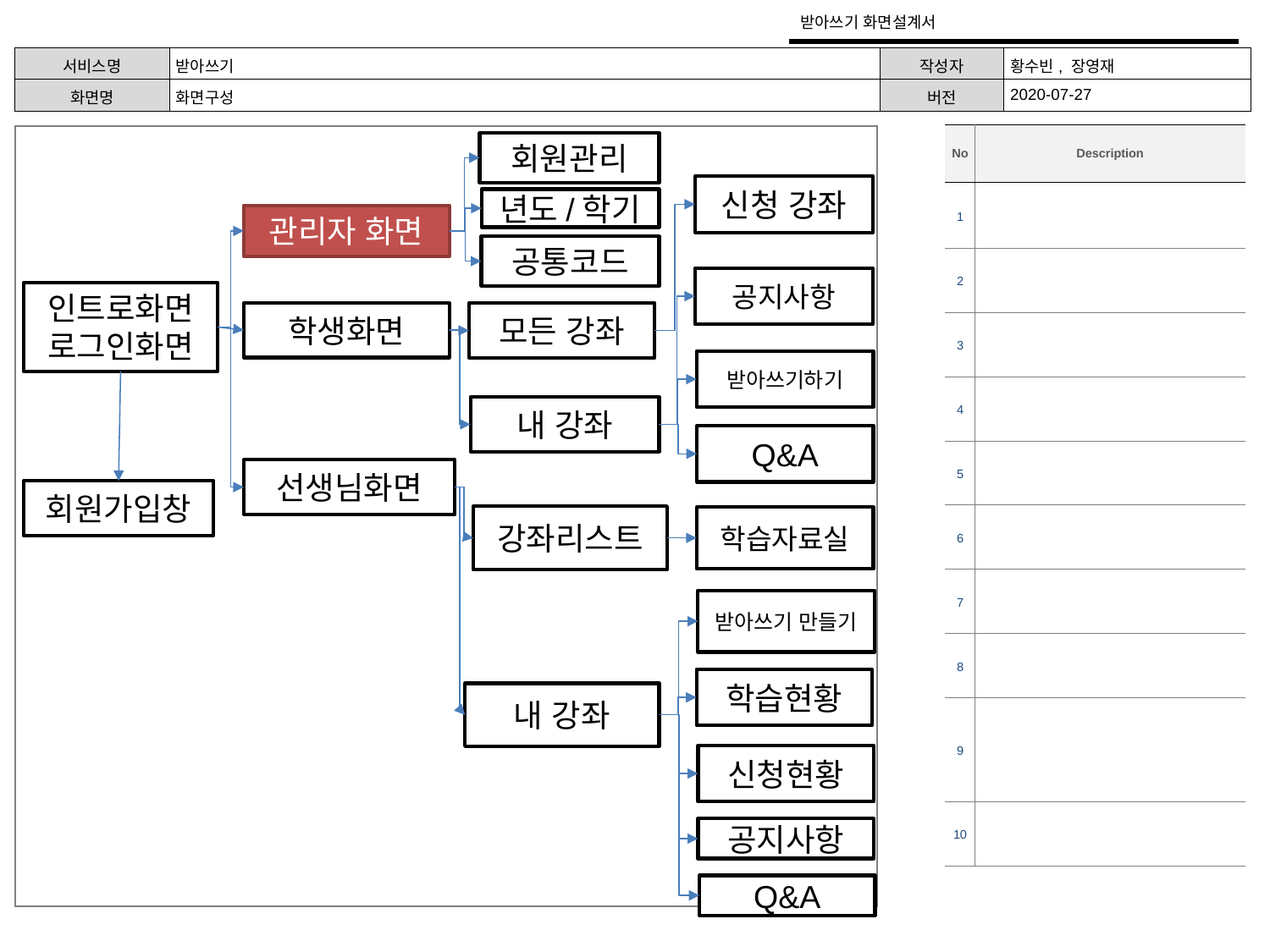

받아쓰기 화면설계서
| 서비스명 | 받아쓰기 | 작성자 | 황수빈, 장영재 |
| --- | --- | --- | --- |
| 화면명 | 화면구성 | 버전 | 2020-07-27 |
| No | Description |
| --- | --- |
| 1 |  |
| 2 |  |
| 3 |  |
| 4 |  |
| 5 |  |
| 6 |  |
| 7 |  |
| 8 |  |
| 9 |  |
| 10 |  |

회원관리
신청 강좌
년도/학기
관리자 화면
공통코드
공지사항
인트로화면
로그인화면
학생화면
모든 강좌
받아쓰기하기
내 강좌
Q&A
선생님화면
회원가입창
강좌리스트
학습자료실
받아쓰기 만들기
학습현황
내 강좌
신청현황
공지사항
Q&A